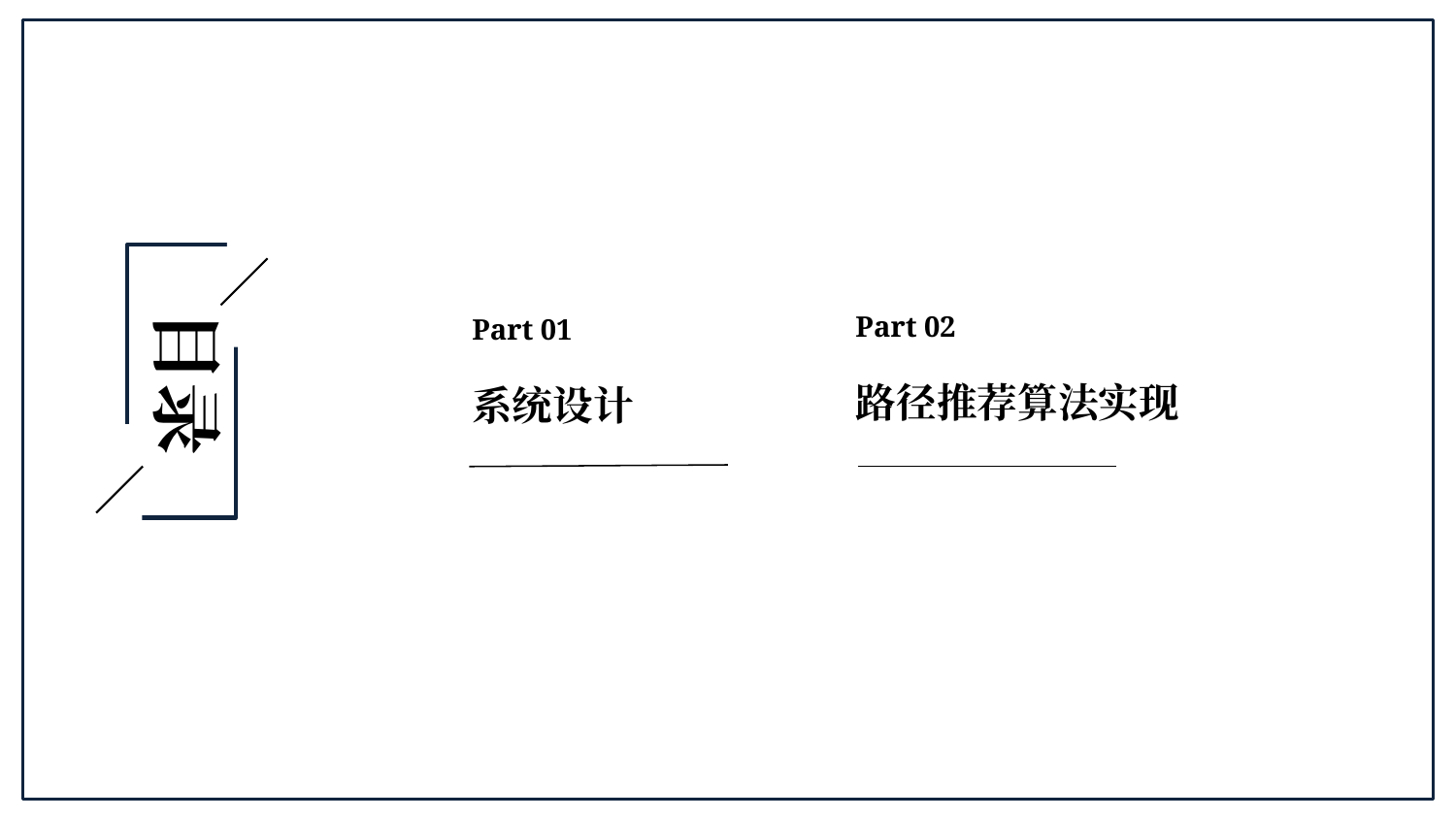

目录
Part 02

路径推荐算法实现

Part 01

系统设计